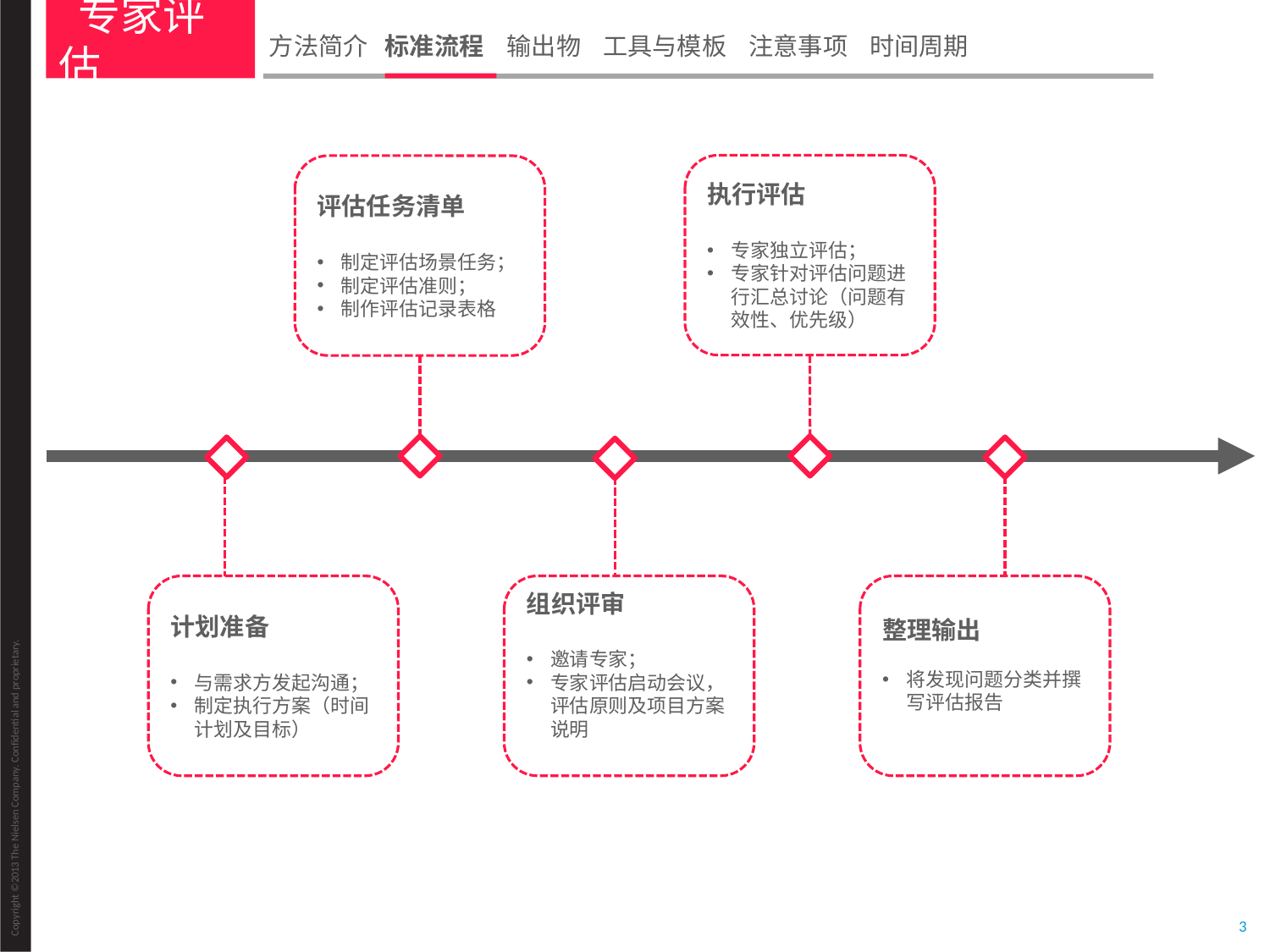

专家评估
方法简介   标准流程    输出物    工具与模板    注意事项    时间周期

执行评估

专家独立评估；
专家针对评估问题进行汇总讨论（问题有效性、优先级）
评估任务清单

制定评估场景任务；
制定评估准则；
制作评估记录表格

计划准备

与需求方发起沟通；
制定执行方案（时间计划及目标）
组织评审

邀请专家；
专家评估启动会议，评估原则及项目方案说明

整理输出

将发现问题分类并撰写评估报告